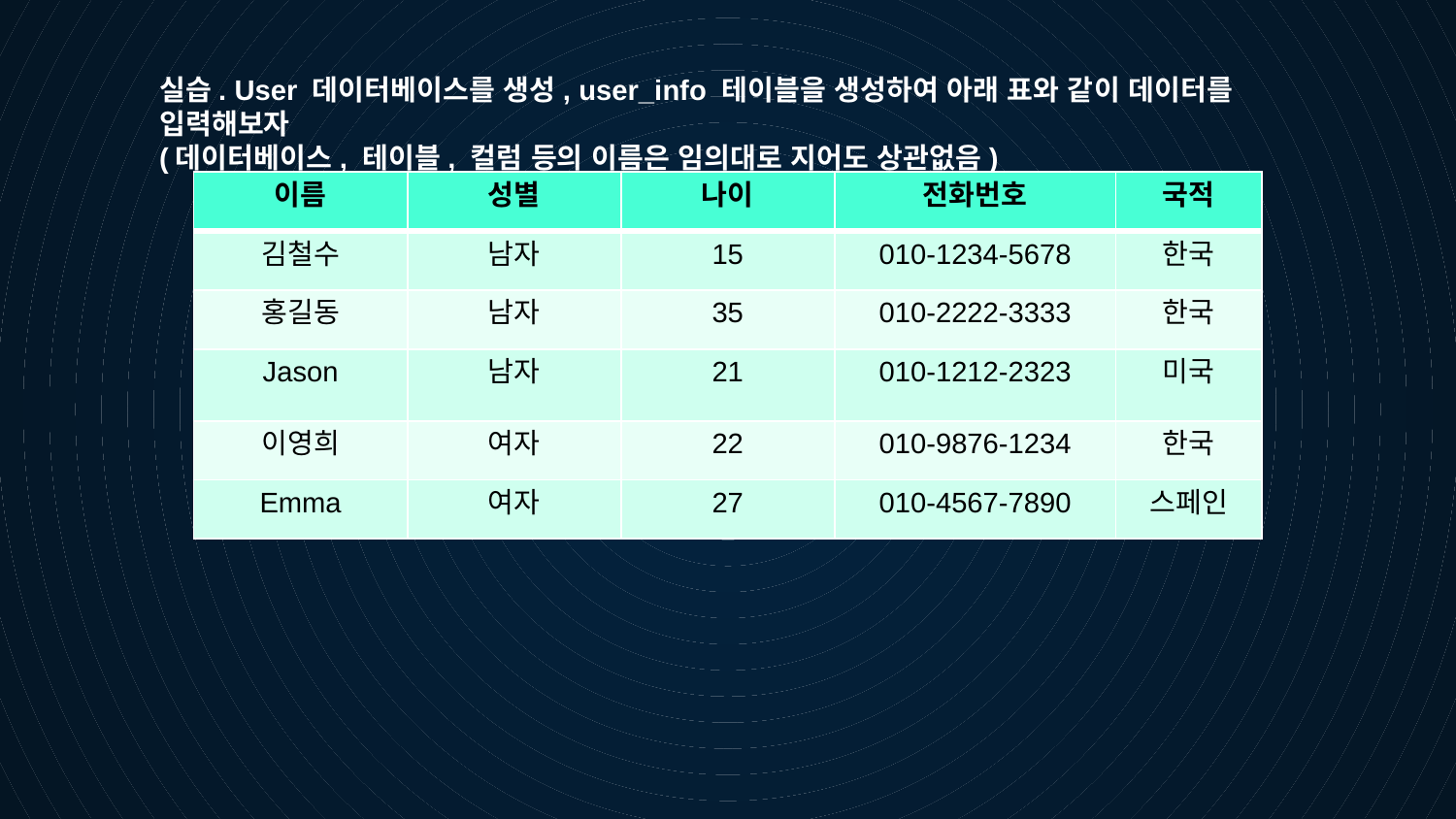

실습. User 데이터베이스를 생성, user_info 테이블을 생성하여 아래 표와 같이 데이터를 입력해보자
(데이터베이스, 테이블, 컬럼 등의 이름은 임의대로 지어도 상관없음)
| 이름 | 성별 | 나이 | 전화번호 | 국적 |
| --- | --- | --- | --- | --- |
| 김철수 | 남자 | 15 | 010-1234-5678 | 한국 |
| 홍길동 | 남자 | 35 | 010-2222-3333 | 한국 |
| Jason | 남자 | 21 | 010-1212-2323 | 미국 |
| 이영희 | 여자 | 22 | 010-9876-1234 | 한국 |
| Emma | 여자 | 27 | 010-4567-7890 | 스페인 |